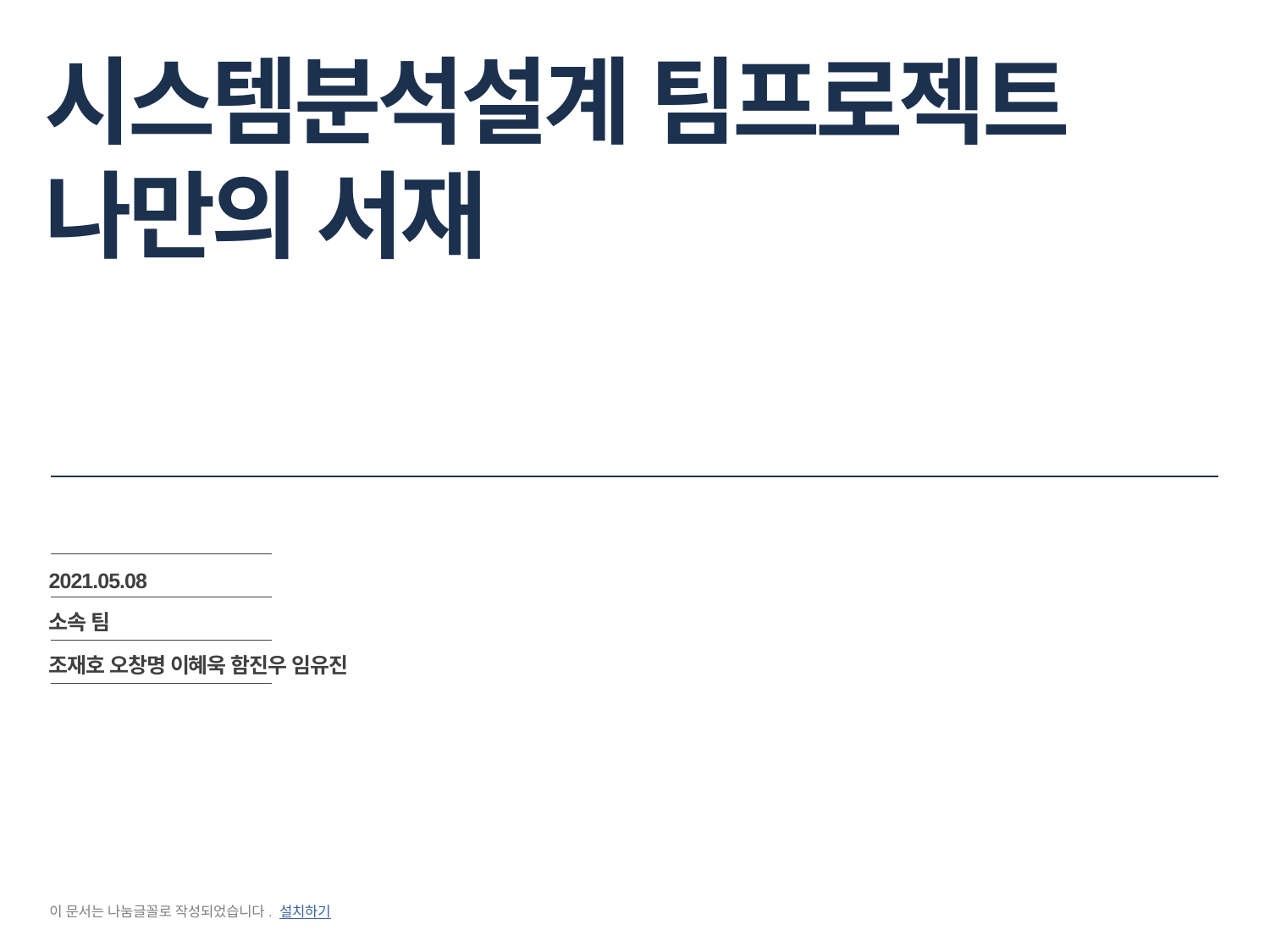

# 시스템분석설계 팀프로젝트 나만의 서재
2021.05.08
소속 팀
조재호 오창명 이혜욱 함진우 임유진
이 문서는 나눔글꼴로 작성되었습니다. 설치하기